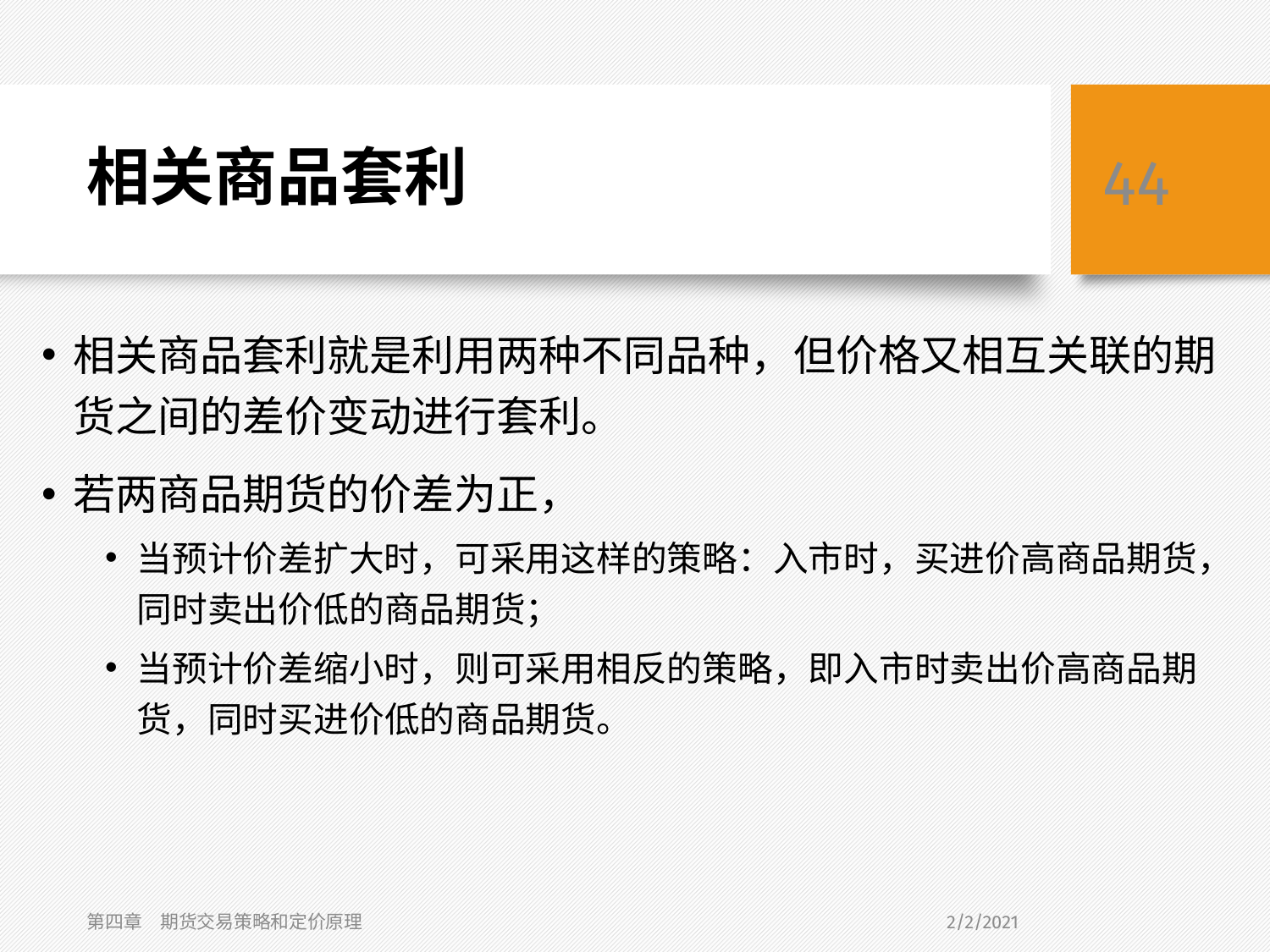

# 相关商品套利
44
相关商品套利就是利用两种不同品种，但价格又相互关联的期货之间的差价变动进行套利。
若两商品期货的价差为正，
当预计价差扩大时，可采用这样的策略：入市时，买进价高商品期货，同时卖出价低的商品期货；
当预计价差缩小时，则可采用相反的策略，即入市时卖出价高商品期货，同时买进价低的商品期货。
2/2/2021
第四章　期货交易策略和定价原理